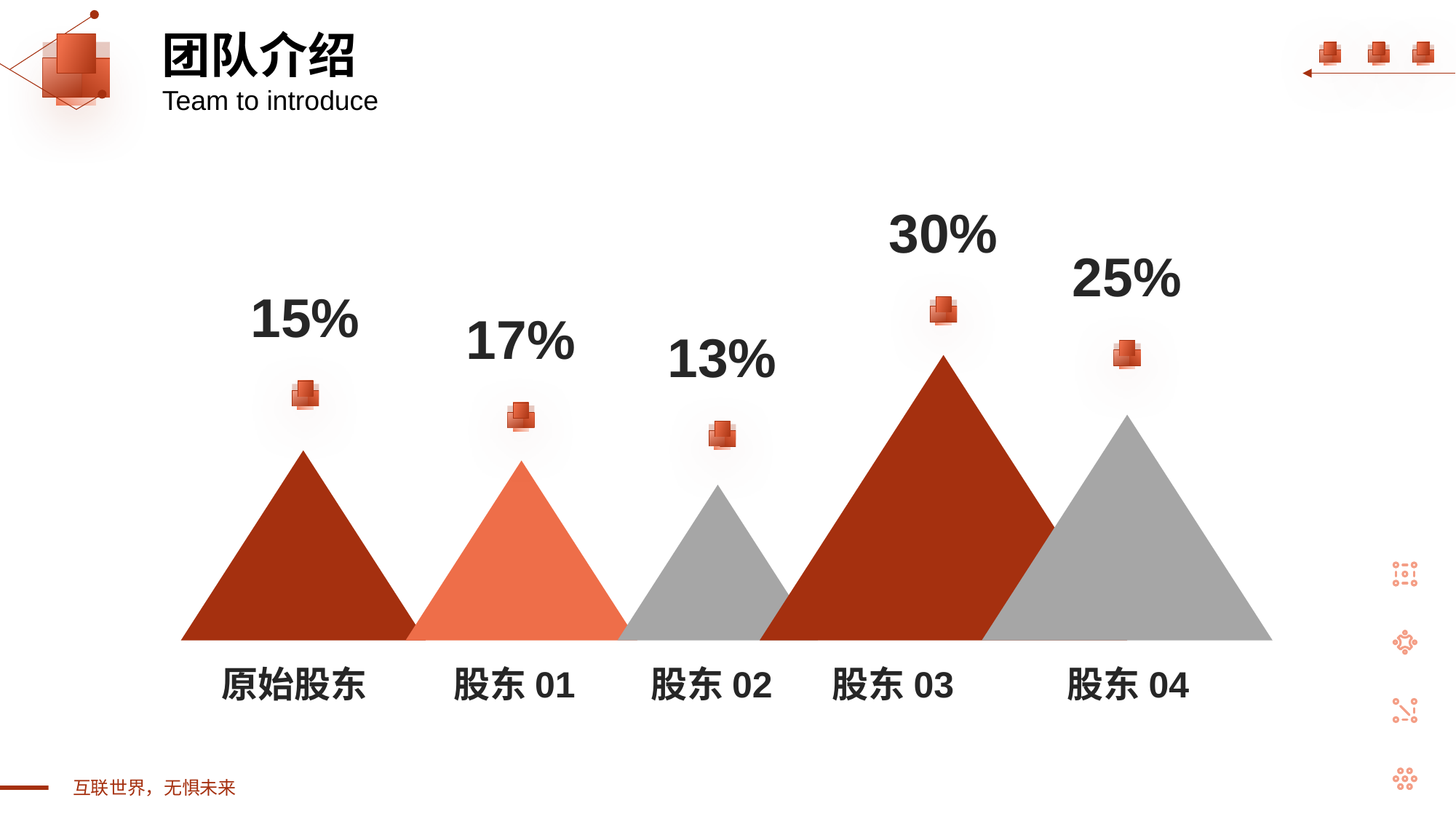

团队介绍
Team to introduce
30%
25%
15%

17%
13%

原始股东
股东01
股东02
股东03
股东04